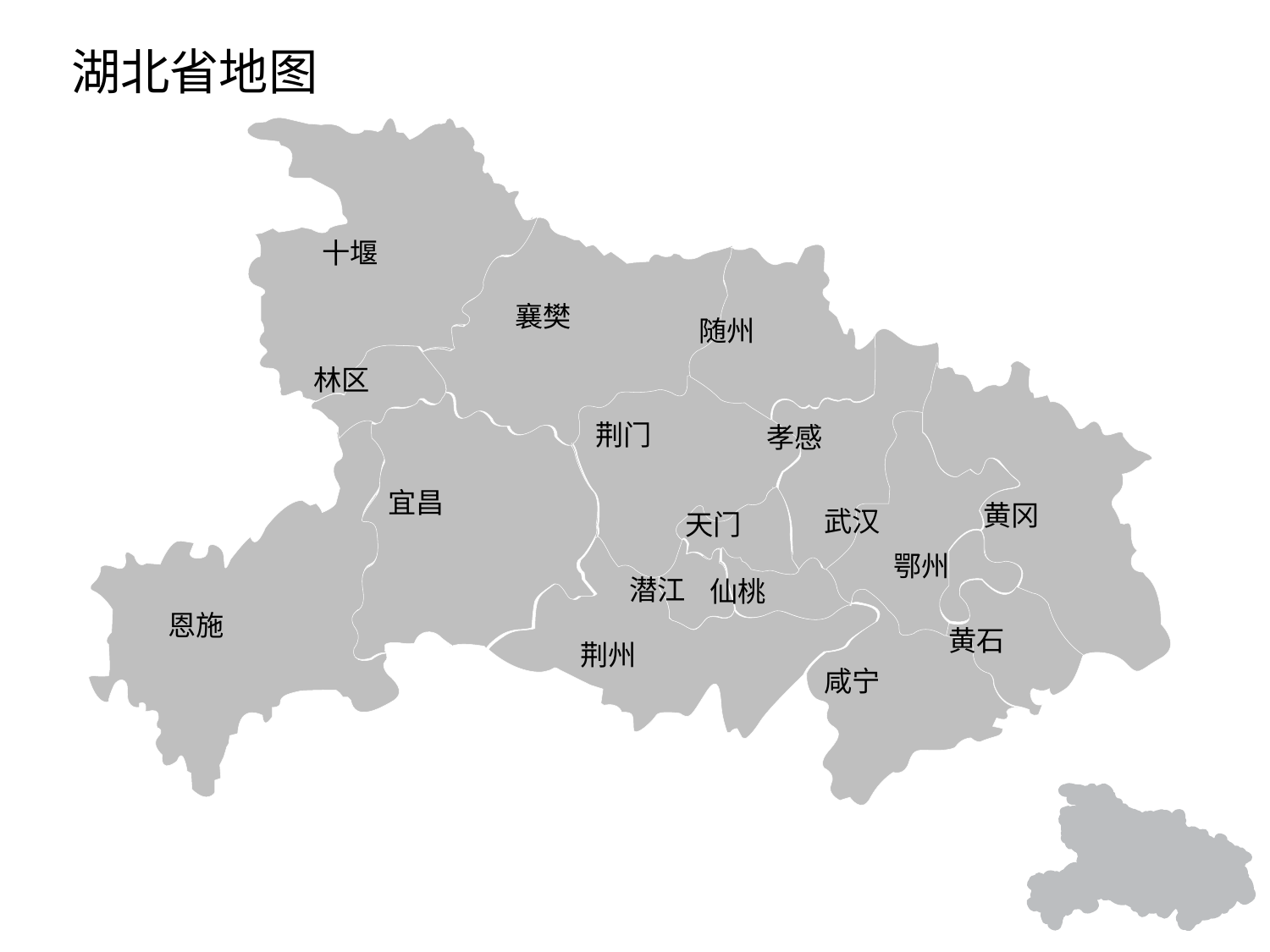

# 湖北省地图

十堰

襄樊
随州

林区

荆门
孝感

宜昌

黄冈
武汉
天门

鄂州
潜江
仙桃

恩施
黄石

荆州
咸宁